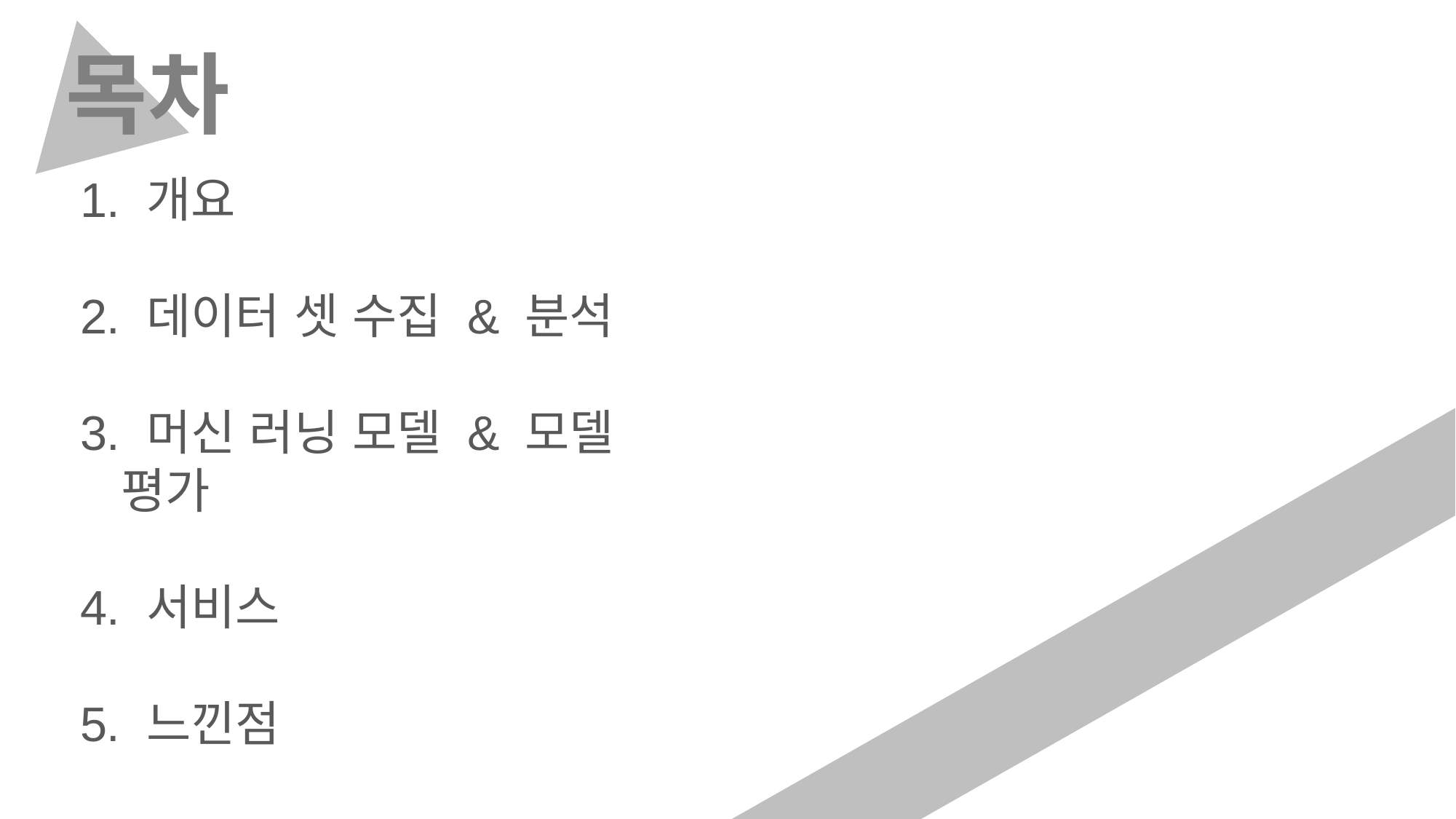

목차

 개요

 데이터 셋 수집 & 분석

 머신 러닝 모델 & 모델 평가

 서비스

 느낀점